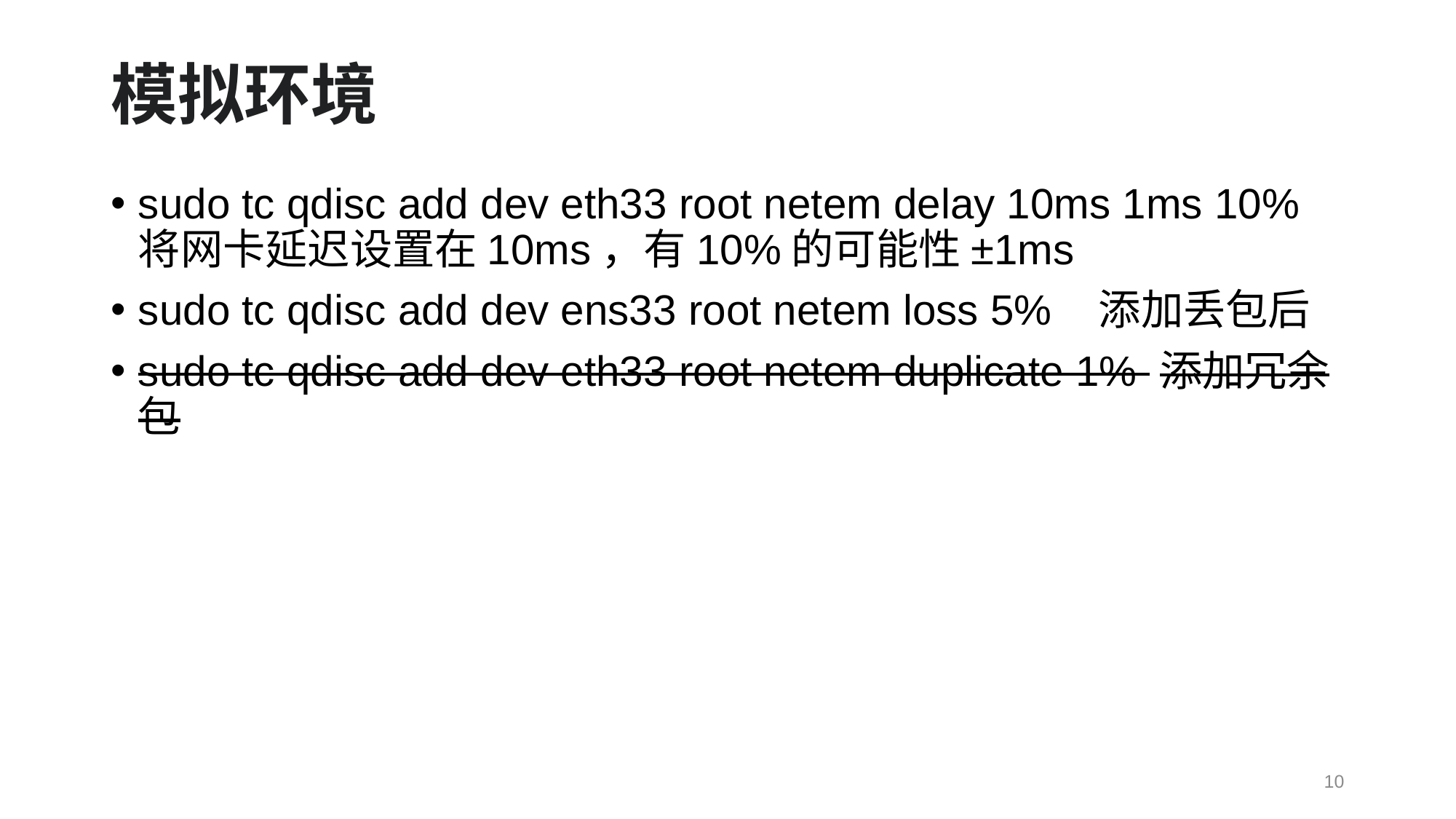

# 模拟环境
sudo tc qdisc add dev eth33 root netem delay 10ms 1ms 10%
将网卡延迟设置在10ms，有10%的可能性±1ms
sudo tc qdisc add dev ens33 root netem loss 5%   添加丢包后
sudo tc qdisc add dev eth33 root netem duplicate 1% 添加冗余包
10